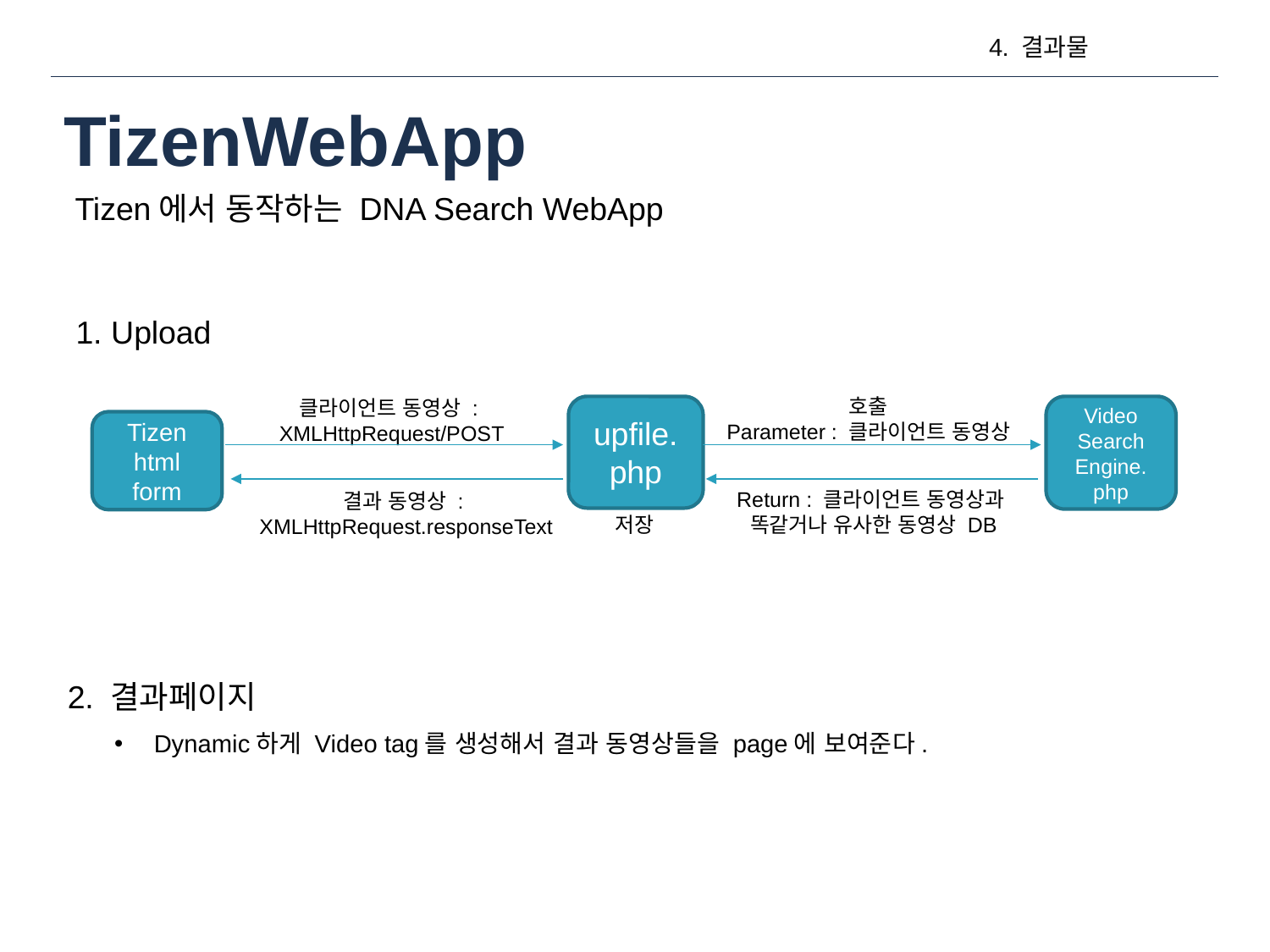

4. 결과물
# TizenWebApp
Tizen에서 동작하는 DNA Search WebApp
1. Upload

호출
Parameter : 클라이언트 동영상
클라이언트 동영상 :
XMLHttpRequest/POST
upfile.php
결과 동영상 :
XMLHttpRequest.responseText
Video
Search
Engine.
php
Tizen html form
Return : 클라이언트 동영상과
똑같거나 유사한 동영상 DB
저장
2. 결과페이지
Dynamic하게 Video tag를 생성해서 결과 동영상들을 page에 보여준다.